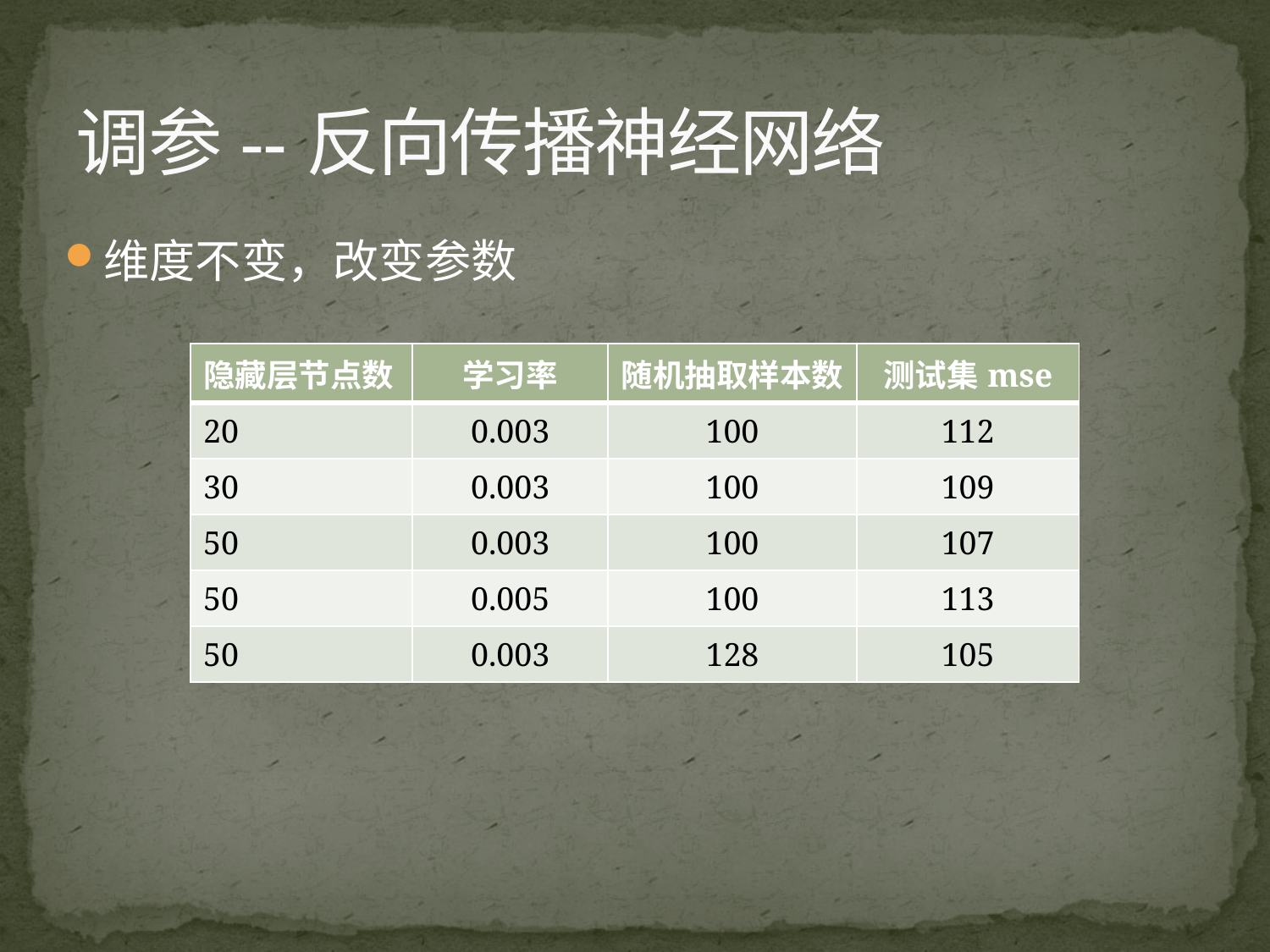

# 调参--反向传播神经网络
维度不变，改变参数

| 隐藏层节点数 | 学习率 | 随机抽取样本数 | 测试集mse |
| --- | --- | --- | --- |
| 20 | 0.003 | 100 | 112 |
| 30 | 0.003 | 100 | 109 |
| 50 | 0.003 | 100 | 107 |
| 50 | 0.005 | 100 | 113 |
| 50 | 0.003 | 128 | 105 |